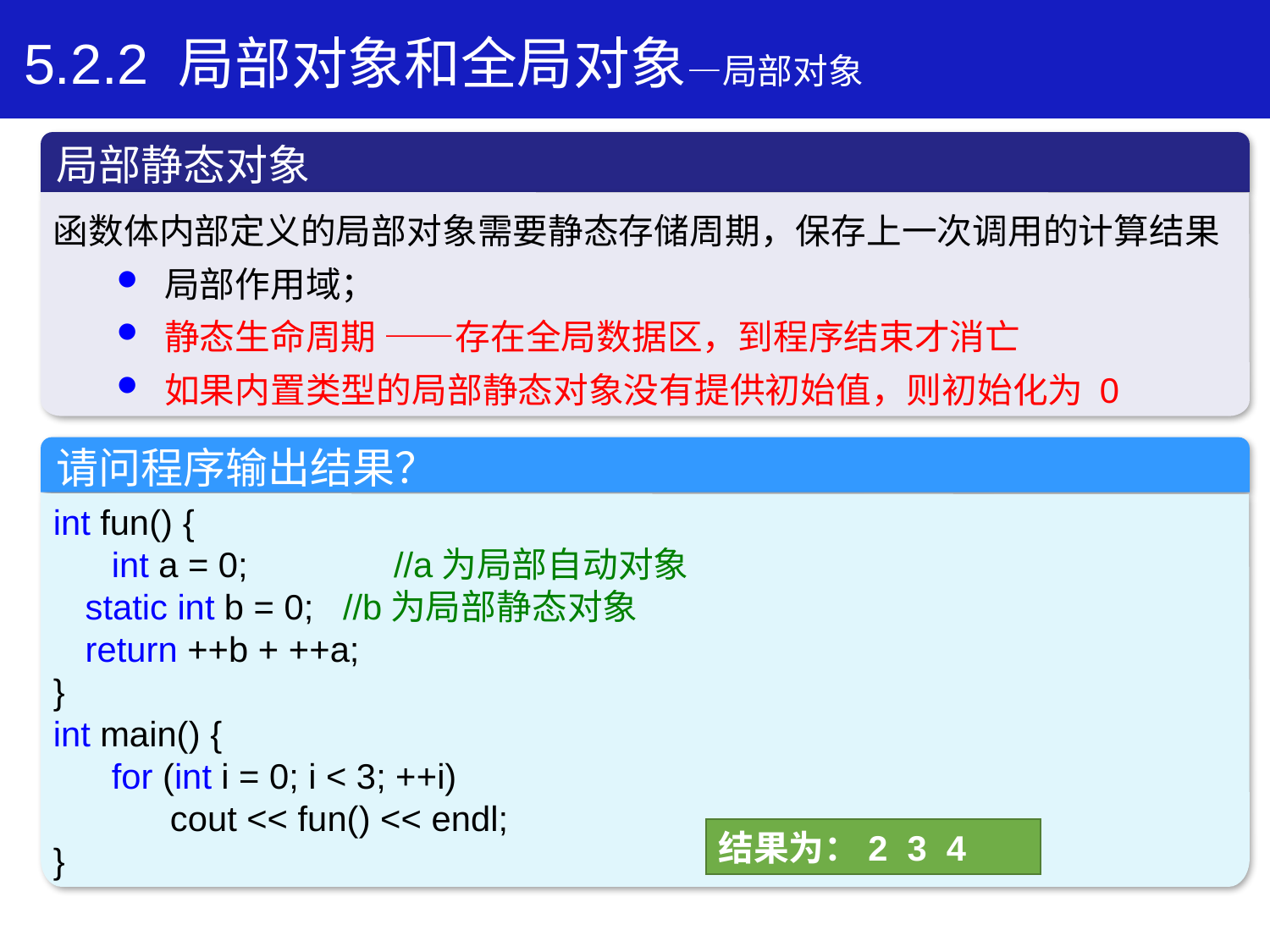

5.2.2 局部对象和全局对象—局部对象
局部静态对象
函数体内部定义的局部对象需要静态存储周期，保存上一次调用的计算结果
局部作用域；
静态生命周期 ——存在全局数据区，到程序结束才消亡
如果内置类型的局部静态对象没有提供初始值，则初始化为 0
学习目标
请问程序输出结果？
int fun() {
      int a = 0;               //a为局部自动对象
   static int b = 0;   //b为局部静态对象
   return ++b + ++a;
}
int main() {
      for (int i = 0; i < 3; ++i)
            cout << fun() << endl;
}
结果为：2  3  4
15